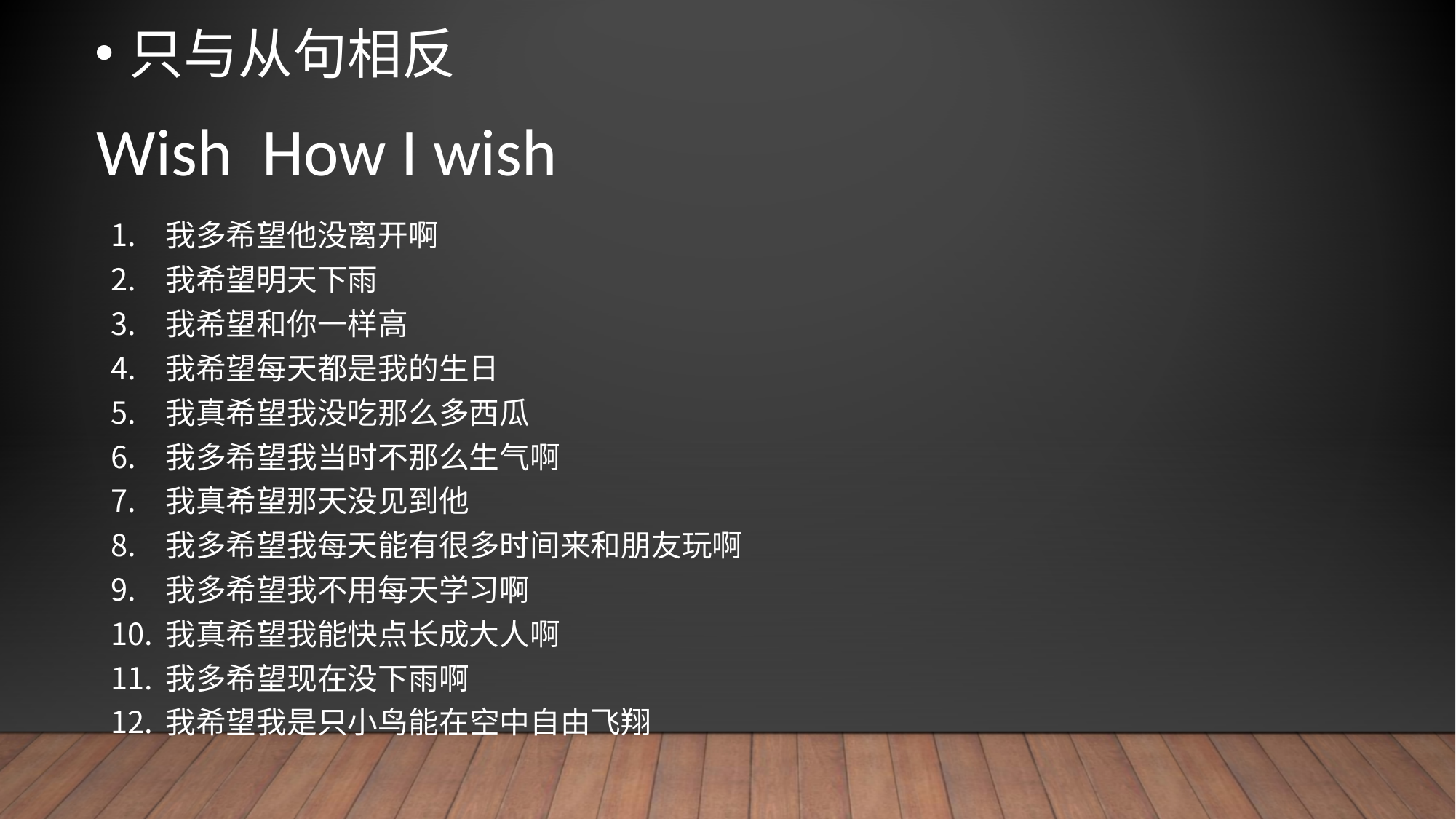

只与从句相反
# Wish  How I wish
我多希望他没离开啊
我希望明天下雨
我希望和你一样高
我希望每天都是我的生日
我真希望我没吃那么多西瓜
我多希望我当时不那么生气啊
我真希望那天没见到他
我多希望我每天能有很多时间来和朋友玩啊
我多希望我不用每天学习啊
我真希望我能快点长成大人啊
我多希望现在没下雨啊
我希望我是只小鸟能在空中自由飞翔